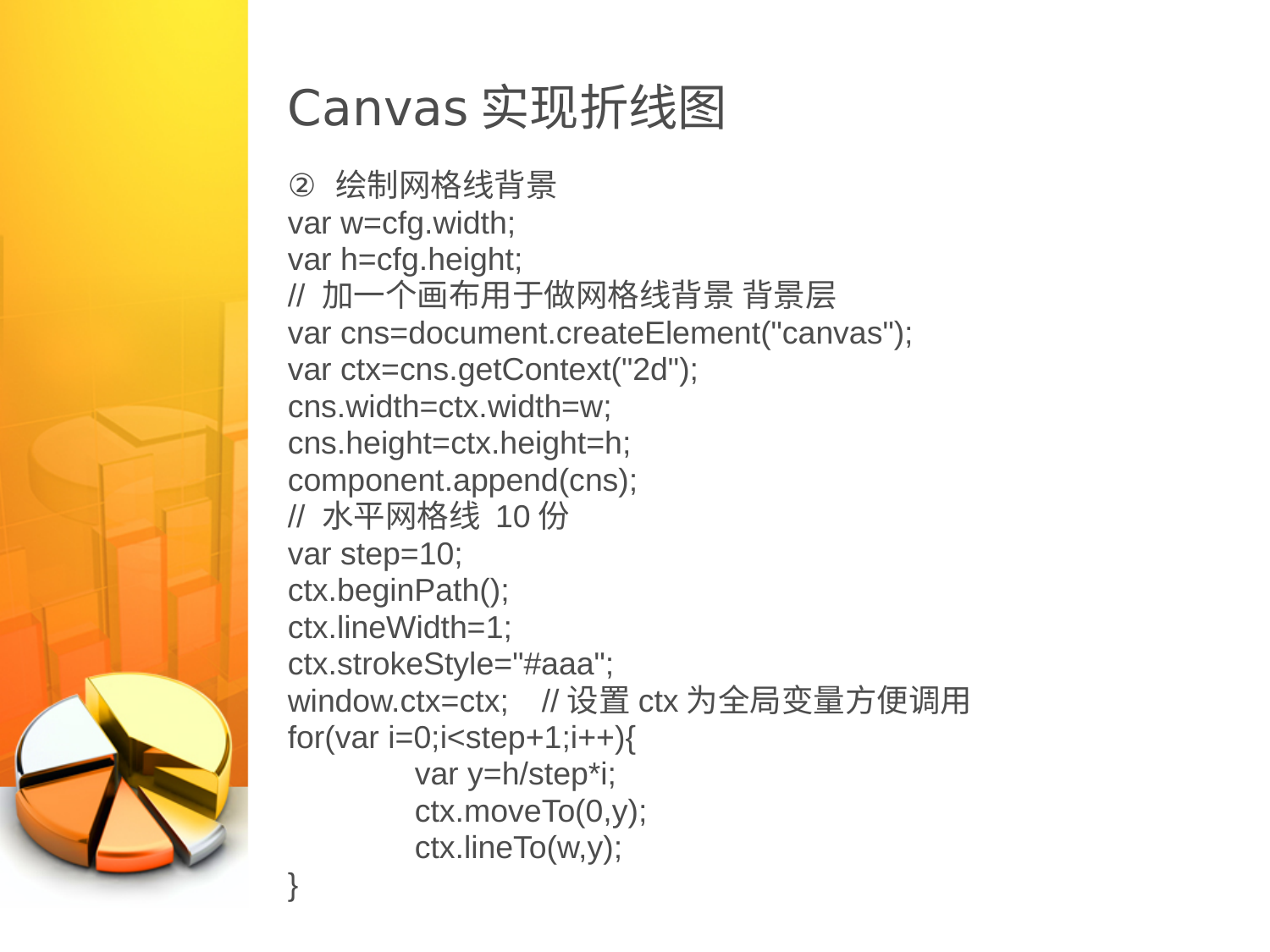

# Canvas实现折线图
绘制网格线背景
var w=cfg.width;
var h=cfg.height;
// 加一个画布用于做网格线背景 背景层
var cns=document.createElement("canvas");
var ctx=cns.getContext("2d");
cns.width=ctx.width=w;
cns.height=ctx.height=h;
component.append(cns);
// 水平网格线 10份
var step=10;
ctx.beginPath();
ctx.lineWidth=1;
ctx.strokeStyle="#aaa";
window.ctx=ctx;	//设置ctx为全局变量方便调用
for(var i=0;i<step+1;i++){
	var y=h/step*i;
	ctx.moveTo(0,y);
	ctx.lineTo(w,y);
}
PPT模板下载：www.1ppt.com/moban/     行业PPT模板：www.1ppt.com/hangye/
节日PPT模板：www.1ppt.com/jieri/           PPT素材下载：www.1ppt.com/sucai/
PPT背景图片：www.1ppt.com/beijing/      PPT图表下载：www.1ppt.com/tubiao/
优秀PPT下载：www.1ppt.com/xiazai/        PPT教程： www.1ppt.com/powerpoint/
Word教程： www.1ppt.com/word/              Excel教程：www.1ppt.com/excel/
资料下载：www.1ppt.com/ziliao/                PPT课件下载：www.1ppt.com/kejian/
范文下载：www.1ppt.com/fanwen/             试卷下载：www.1ppt.com/shiti/
教案下载：www.1ppt.com/jiaoan/        PPT论坛：www.1ppt.cn